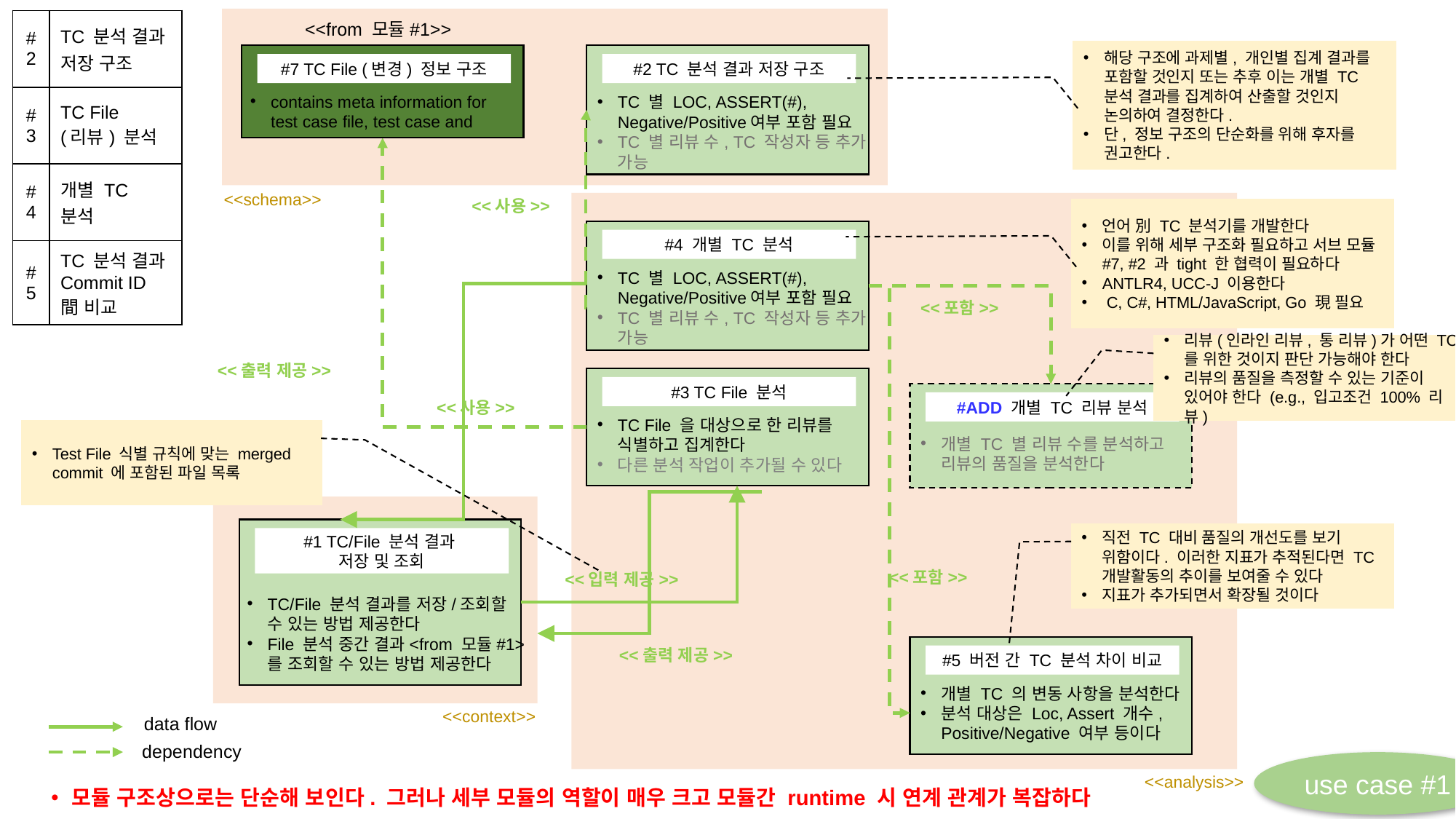

| #2 | TC 분석 결과 저장 구조 |
| --- | --- |
| #3 | TC File (리뷰) 분석 |
| #4 | 개별 TC 분석 |
| #5 | TC 분석 결과 Commit ID 間 비교 |
<<from 모듈#1>>
해당 구조에 과제별, 개인별 집계 결과를 포함할 것인지 또는 추후 이는 개별 TC 분석 결과를 집계하여 산출할 것인지 논의하여 결정한다.
단, 정보 구조의 단순화를 위해 후자를 권고한다.

#7 TC File (변경) 정보 구조
#2 TC 분석 결과 저장 구조
TC 별 LOC, ASSERT(#), Negative/Positive여부 포함 필요
TC 별 리뷰 수, TC 작성자 등 추가 가능
contains meta information for test case file, test case and
<<schema>>
<<사용>>

언어 別 TC 분석기를 개발한다
이를 위해 세부 구조화 필요하고 서브 모듈 #7, #2 과 tight 한 협력이 필요하다
ANTLR4, UCC-J 이용한다
 C, C#, HTML/JavaScript, Go 現 필요

#4 개별 TC 분석
TC 별 LOC, ASSERT(#), Negative/Positive여부 포함 필요
TC 별 리뷰 수, TC 작성자 등 추가 가능
<<포함>>
리뷰(인라인 리뷰, 통 리뷰)가 어떤 TC 를 위한 것이지 판단 가능해야 한다
리뷰의 품질을 측정할 수 있는 기준이 있어야 한다 (e.g., 입고조건 100% 리뷰)
<<출력 제공>>

#3 TC File 분석

<<사용>>
#ADD 개별 TC 리뷰 분석
TC File 을 대상으로 한 리뷰를 식별하고 집계한다
다른 분석 작업이 추가될 수 있다
개별 TC 별 리뷰 수를 분석하고 리뷰의 품질을 분석한다
Test File 식별 규칙에 맞는 merged commit 에 포함된 파일 목록

직전 TC 대비 품질의 개선도를 보기 위함이다. 이러한 지표가 추적된다면 TC 개발활동의 추이를 보여줄 수 있다
지표가 추가되면서 확장될 것이다
#1 TC/File 분석 결과
저장 및 조회
<<포함>>
<<입력 제공>>
TC/File 분석 결과를 저장/조회할 수 있는 방법 제공한다
File 분석 중간 결과<from 모듈#1>를 조회할 수 있는 방법 제공한다

<<출력 제공>>
#5 버전 간 TC 분석 차이 비교
개별 TC 의 변동 사항을 분석한다
분석 대상은 Loc, Assert 개수, Positive/Negative 여부 등이다
<<context>>
data flow
dependency
use case #1
<<analysis>>
모듈 구조상으로는 단순해 보인다. 그러나 세부 모듈의 역할이 매우 크고 모듈간 runtime 시 연계 관계가 복잡하다